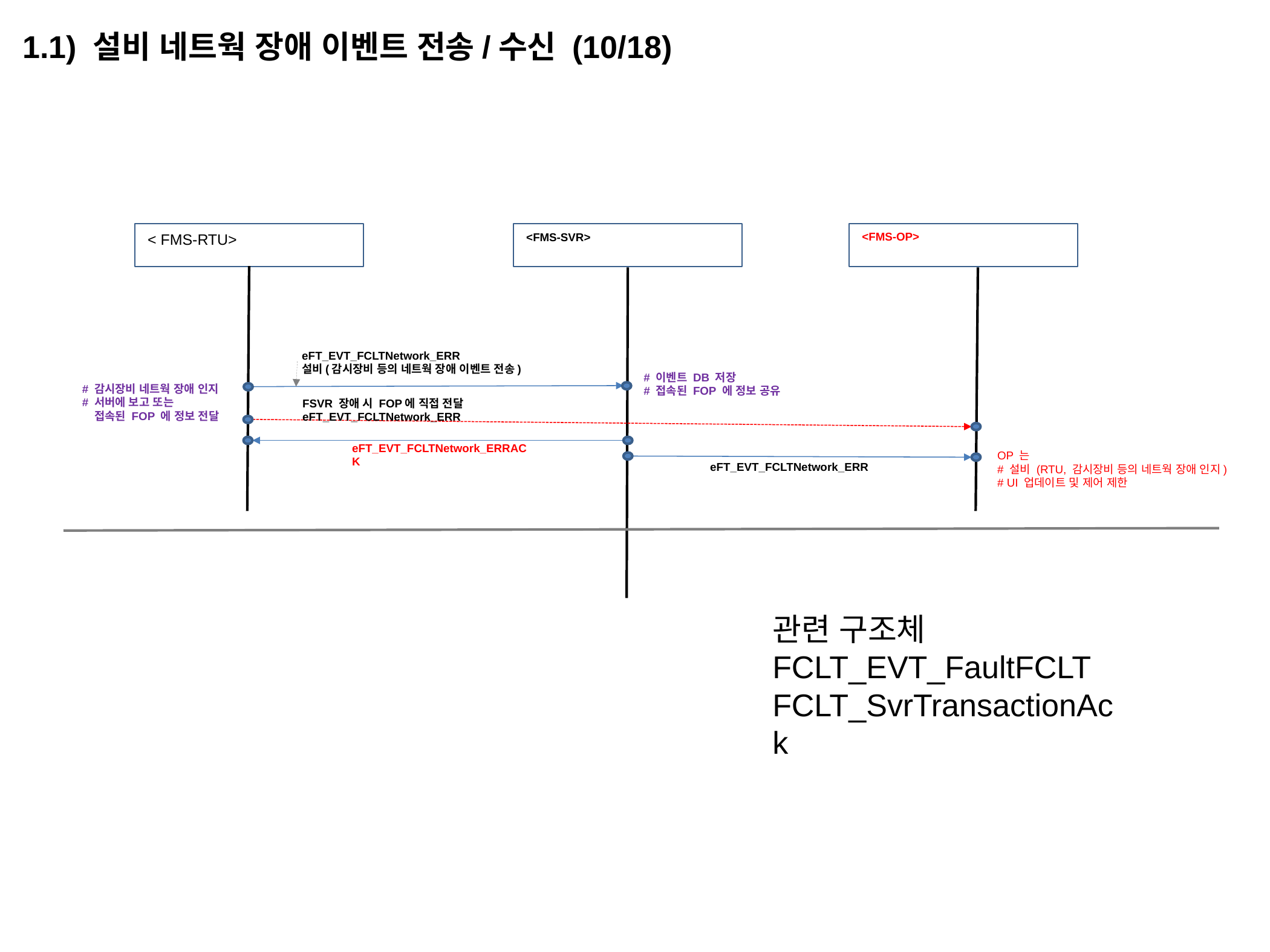

1.1) 설비 네트웍 장애 이벤트 전송/수신 (10/18)
< FMS-RTU>
<FMS-OP>
<FMS-SVR>
eFT_EVT_FCLTNetwork_ERR
설비(감시장비 등의 네트웍 장애 이벤트 전송)
# 이벤트 DB 저장
# 접속된 FOP 에 정보 공유
# 감시장비 네트웍 장애 인지
# 서버에 보고 또는
   접속된 FOP 에 정보 전달

FSVR 장애 시 FOP에 직접 전달
eFT_EVT_FCLTNetwork_ERR

eFT_EVT_FCLTNetwork_ERRACK

OP 는
# 설비 (RTU, 감시장비 등의 네트웍 장애 인지)
# UI 업데이트 및 제어 제한

eFT_EVT_FCLTNetwork_ERR

관련 구조체
FCLT_EVT_FaultFCLT
FCLT_SvrTransactionAck